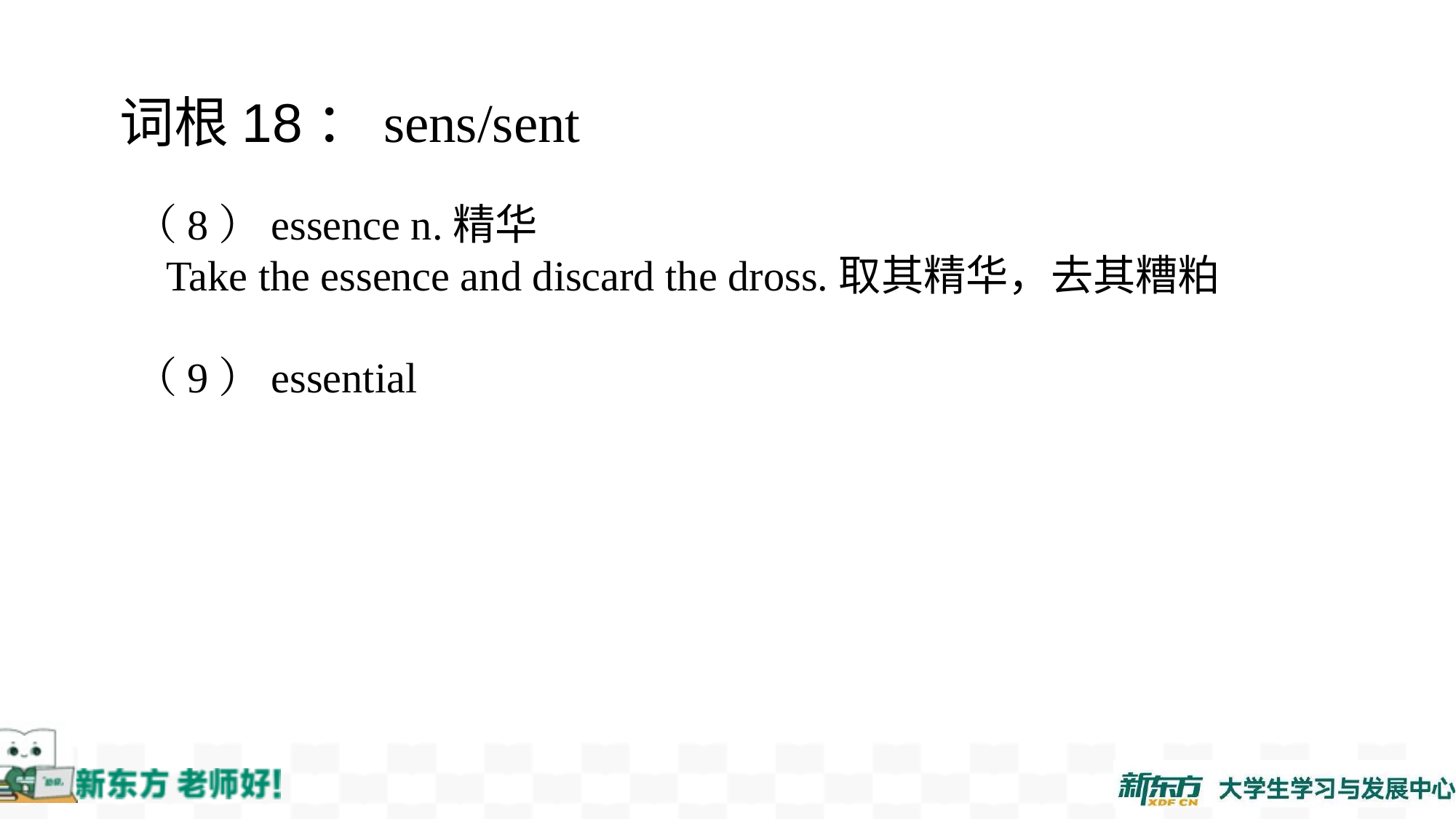

词根18：sens/sent
（8）essence n.精华
   Take the essence and discard the dross.取其精华，去其糟粕

（9）essential